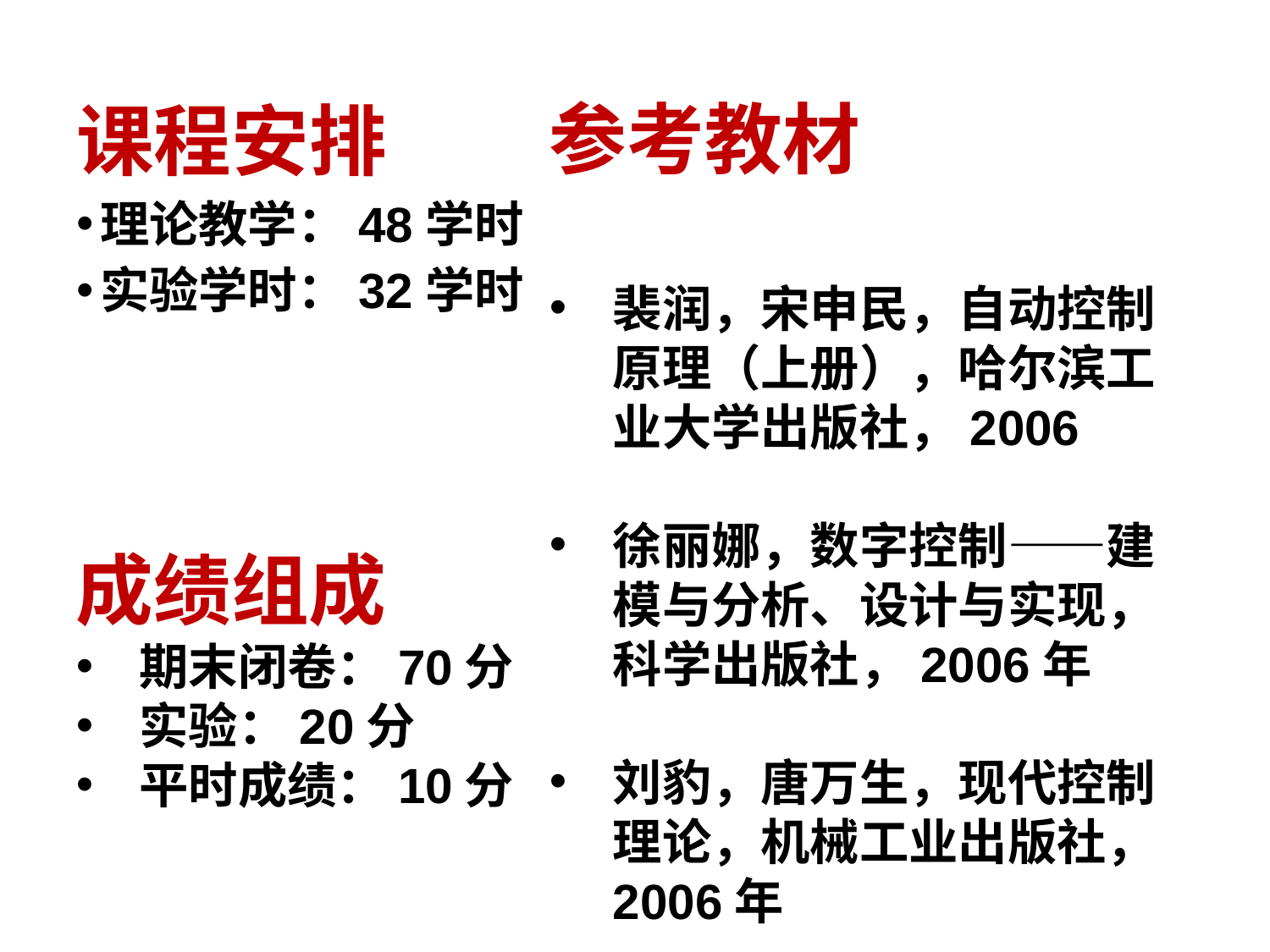

参考教材

裴润，宋申民，自动控制原理（上册），哈尔滨工业大学出版社，2006

徐丽娜，数字控制——建模与分析、设计与实现，科学出版社，2006年

刘豹，唐万生，现代控制理论，机械工业出版社，2006年

课程安排
理论教学：48学时
实验学时：32学时

成绩组成
期末闭卷：70分
实验：20分
平时成绩：10分